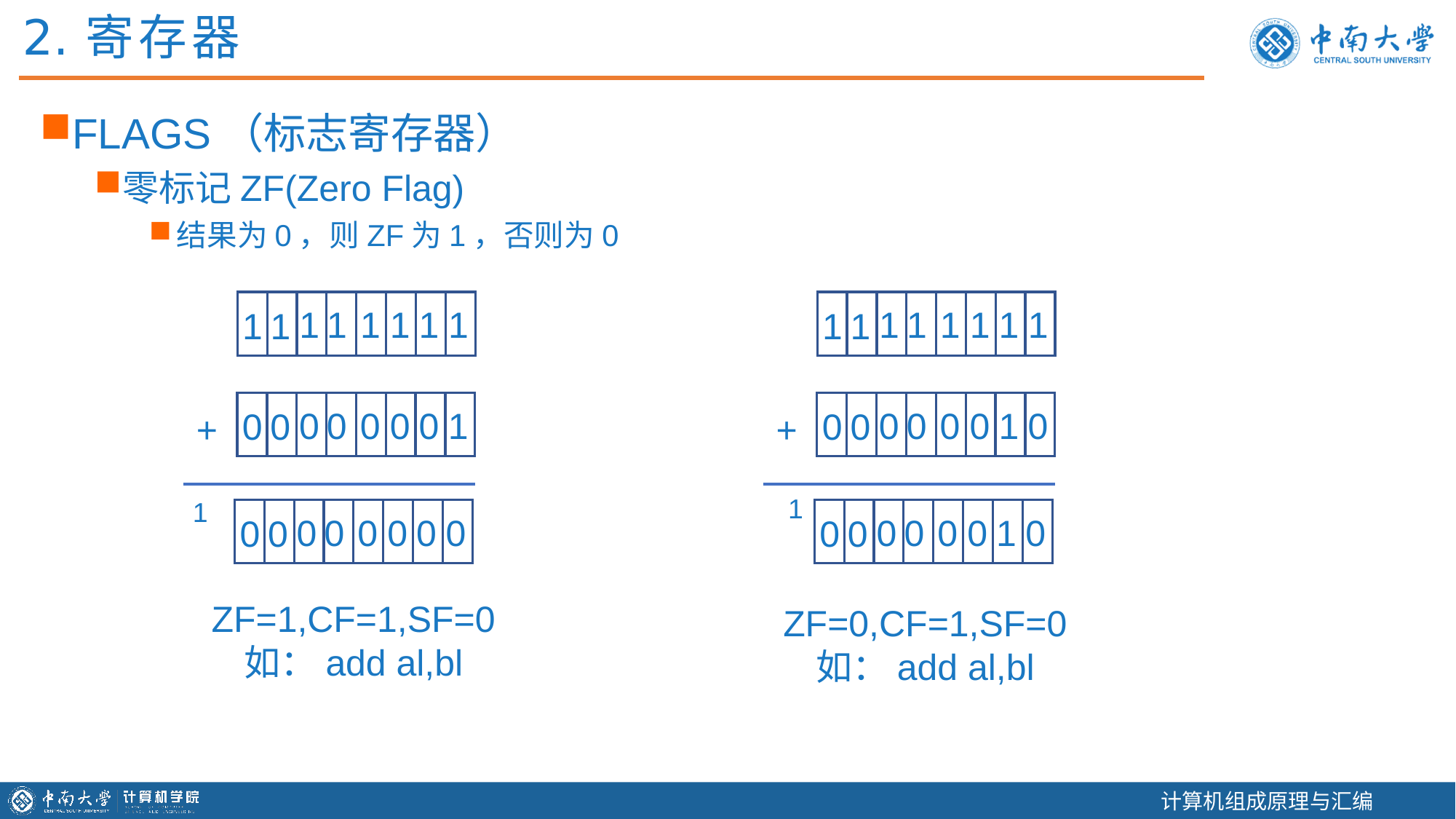

2.寄存器
FLAGS（标志寄存器）
零标记ZF(Zero Flag)
结果为0，则ZF为1，否则为0

1
1
1
1
1
1
1
1
1
1
1
1
1
1
1
1

0
0
0
0
0
0
0
1
0
0
0
1
0
0
0
0
+
+
1
1

0
0
0
0
0
0
0
1
0
0
0
0
0
0
0
0
ZF=1,CF=1,SF=0
如：add al,bl
ZF=0,CF=1,SF=0
如：add al,bl